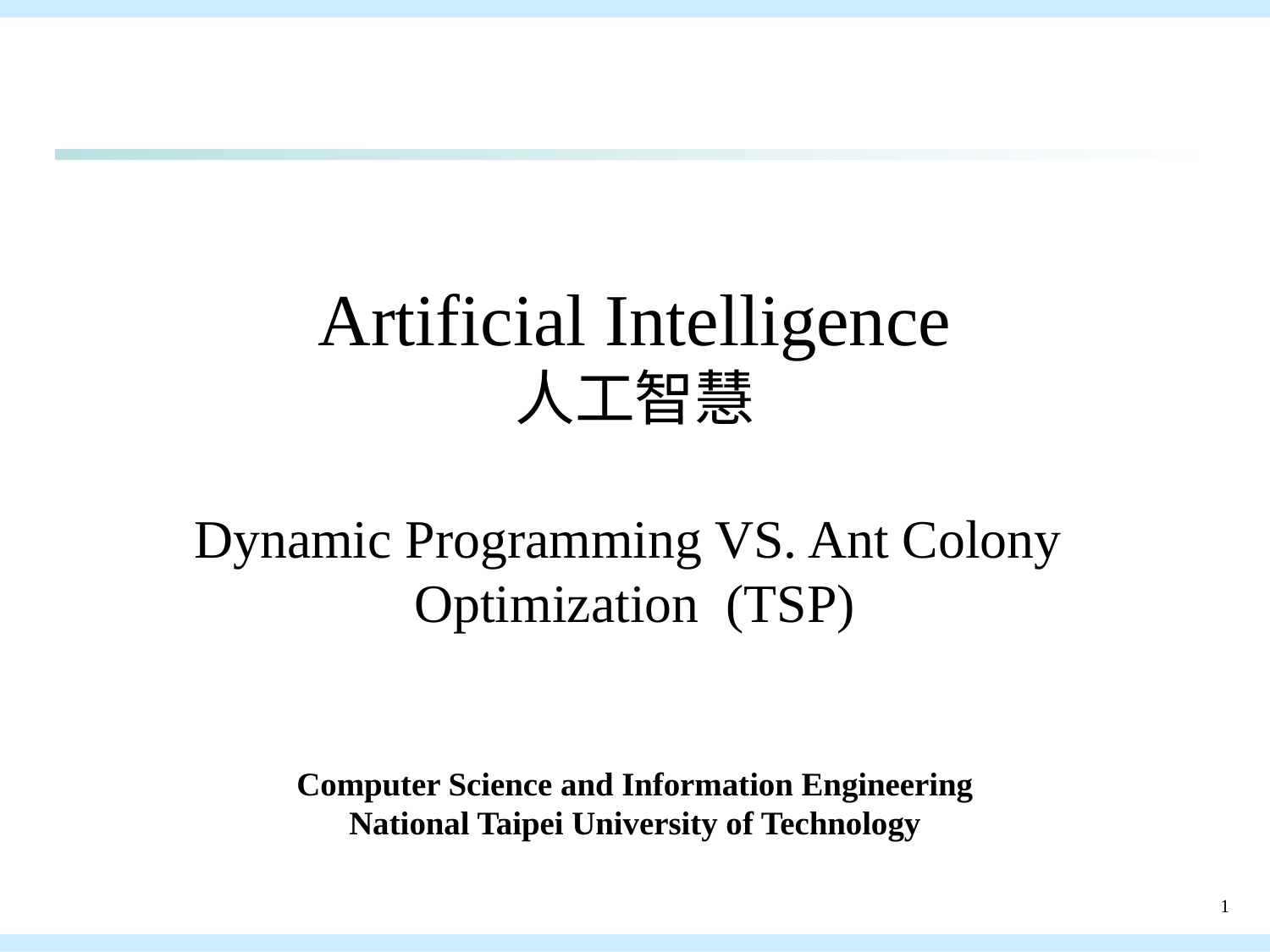

# Artificial Intelligence 人工智慧 Dynamic Programming VS. Ant Colony Optimization  (TSP) Computer Science and Information Engineering National Taipei University of Technology
1